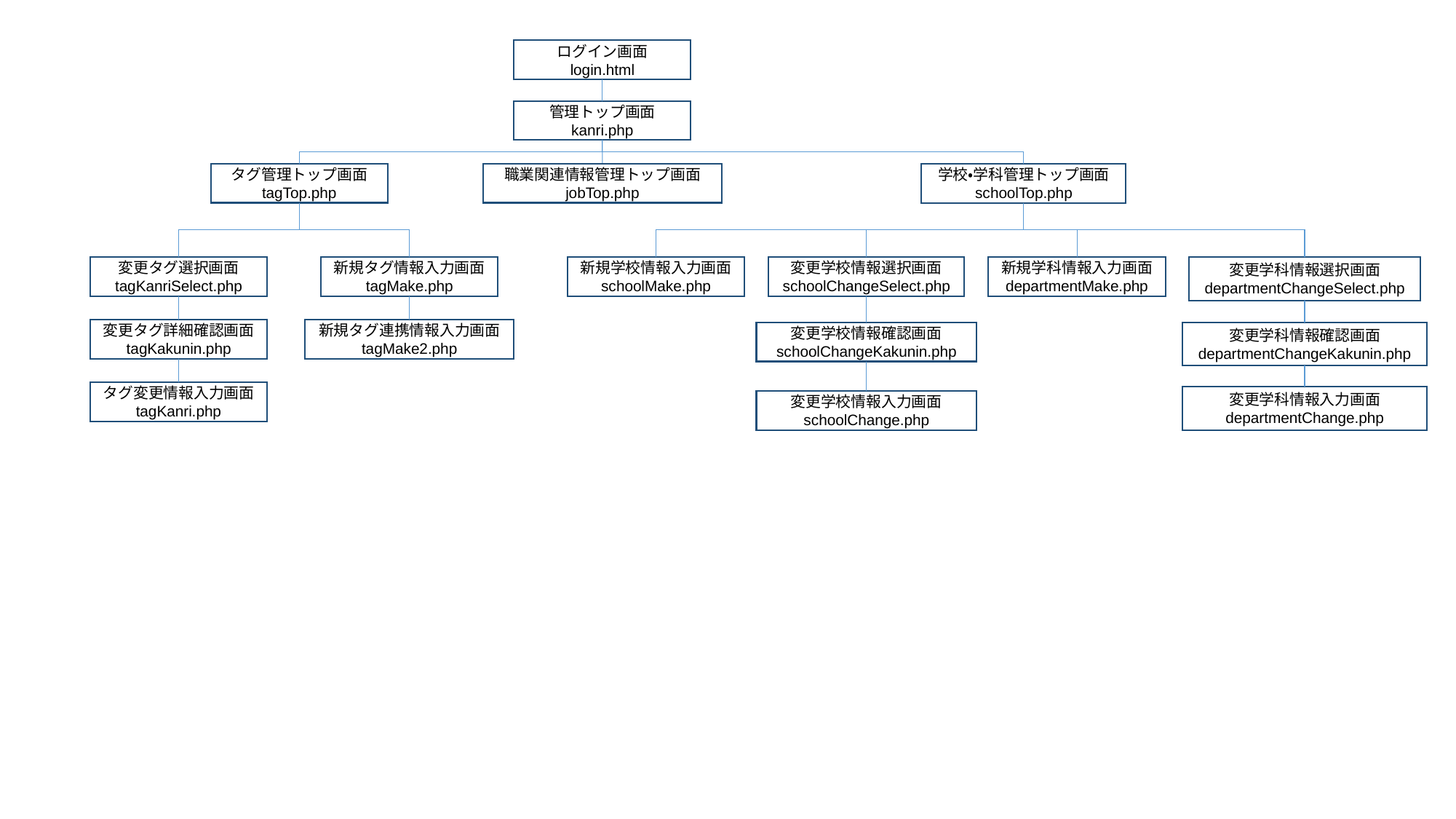

ログイン画面
login.html
管理トップ画面
kanri.php
タグ管理トップ画面
tagTop.php
職業関連情報管理トップ画面
jobTop.php
学校・学科管理トップ画面
schoolTop.php
変更タグ選択画面
tagKanriSelect.php
新規タグ情報入力画面
tagMake.php
新規学校情報入力画面
schoolMake.php
変更学校情報選択画面
schoolChangeSelect.php
新規学科情報入力画面
departmentMake.php
変更学科情報選択画面
departmentChangeSelect.php
変更タグ詳細確認画面
tagKakunin.php
新規タグ連携情報入力画面
tagMake2.php
変更学校情報確認画面
schoolChangeKakunin.php
変更学科情報確認画面
departmentChangeKakunin.php
タグ変更情報入力画面
tagKanri.php
変更学科情報入力画面
departmentChange.php
変更学校情報入力画面
schoolChange.php